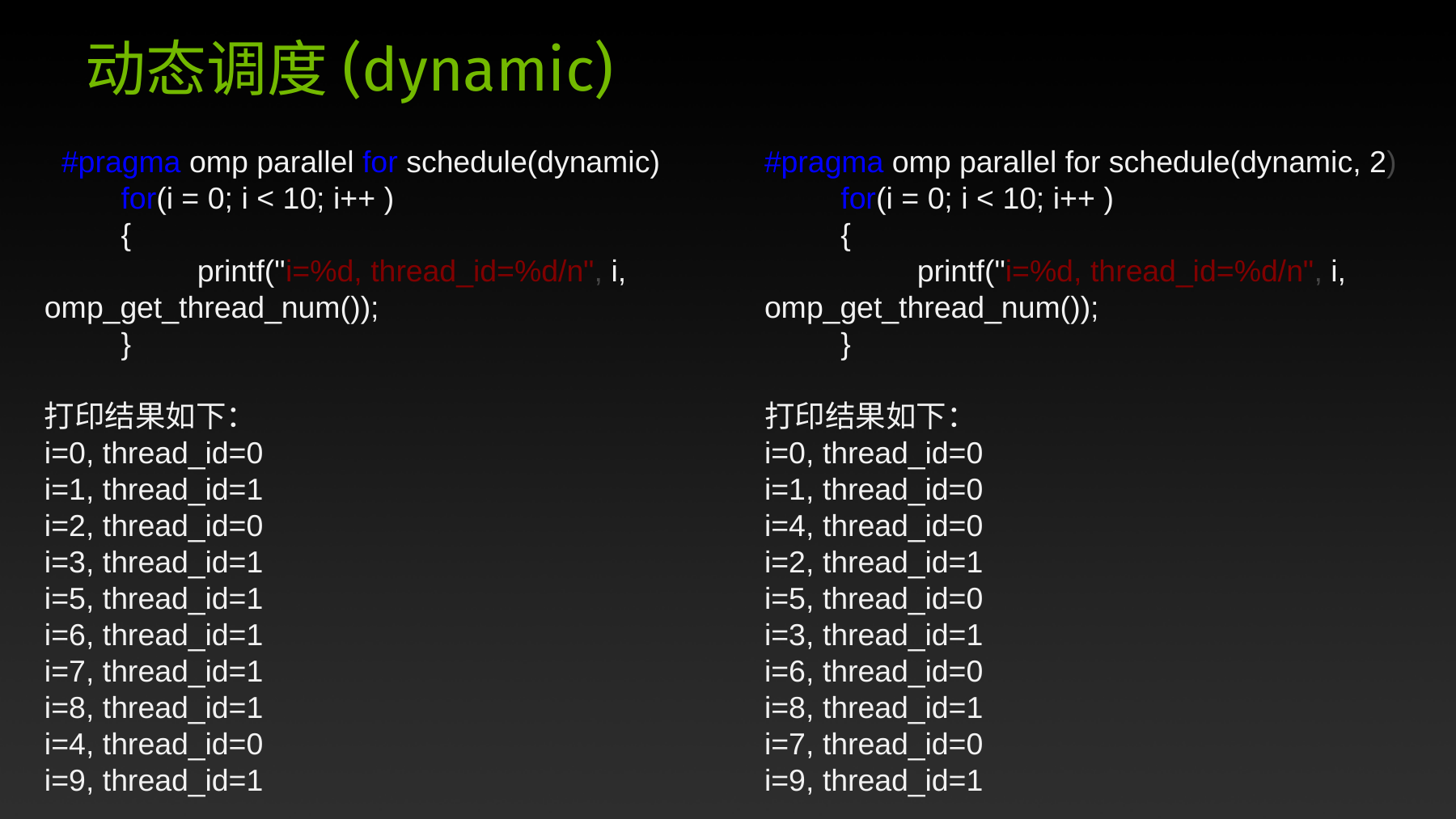

# 动态调度(dynamic)
  #pragma omp parallel for schedule(dynamic)
         for(i = 0; i < 10; i++ )
         {
                  printf("i=%d, thread_id=%d/n", i, omp_get_thread_num());
         }

打印结果如下：
i=0, thread_id=0
i=1, thread_id=1
i=2, thread_id=0
i=3, thread_id=1
i=5, thread_id=1
i=6, thread_id=1
i=7, thread_id=1
i=8, thread_id=1
i=4, thread_id=0
i=9, thread_id=1
#pragma omp parallel for schedule(dynamic, 2)
         for(i = 0; i < 10; i++ )
         {
                  printf("i=%d, thread_id=%d/n", i, omp_get_thread_num());
         }

打印结果如下：
i=0, thread_id=0
i=1, thread_id=0
i=4, thread_id=0
i=2, thread_id=1
i=5, thread_id=0
i=3, thread_id=1
i=6, thread_id=0
i=8, thread_id=1
i=7, thread_id=0
i=9, thread_id=1